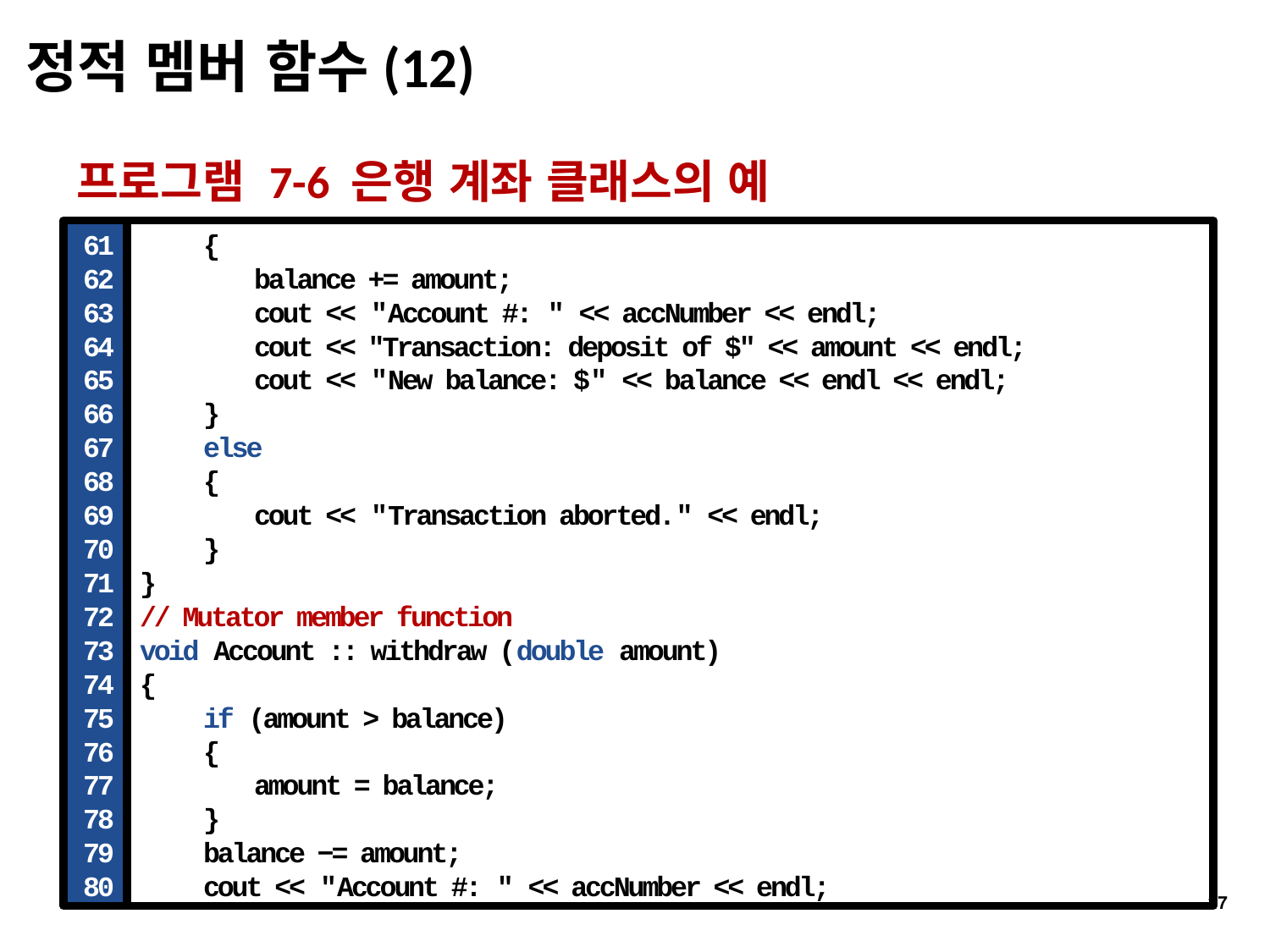

# 정적 멤버 함수(12)
프로그램 7-6 은행 계좌 클래스의 예
{
balance += amount;
cout << "Account #: " << accNumber << endl;
cout << "Transaction: deposit of $" << amount << endl;
cout << "New balance: $" << balance << endl << endl;
}
else
{
cout << "Transaction aborted." << endl;
}
}
// Mutator member function
void Account :: withdraw (double amount)
{
if (amount > balance)
{
amount = balance;
}
balance −= amount;
cout << "Account #: " << accNumber << endl;
61
62
63
64
65
66
67
68
69
70
71
72
73
74
75
76
77
78
79
80